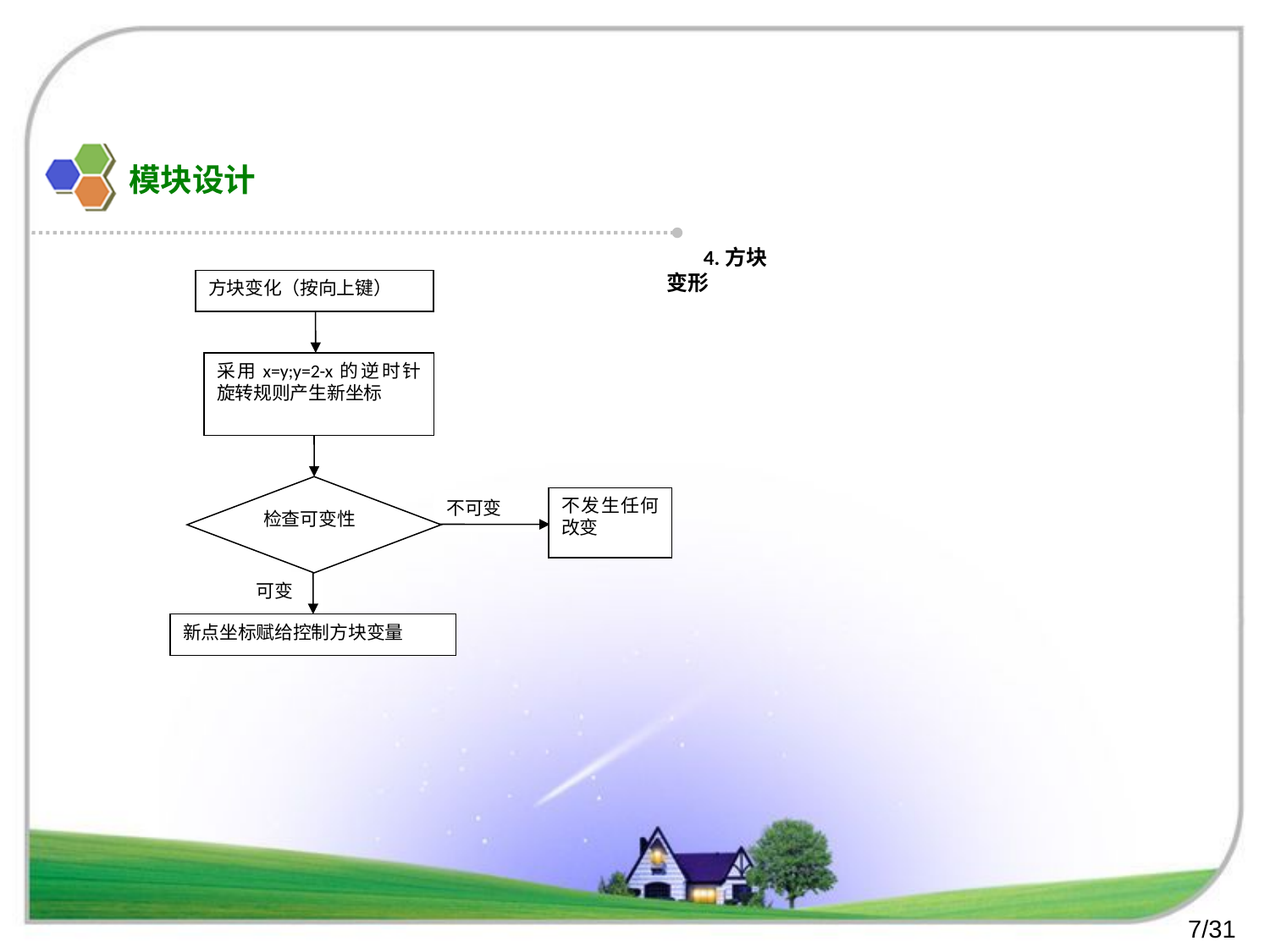

# 模块设计
4.方块变形

方块变化（按向上键）
采用x=y;y=2-x的逆时针旋转规则产生新坐标
检查可变性
不发生任何改变
不可变
可变
新点坐标赋给控制方块变量

7/31